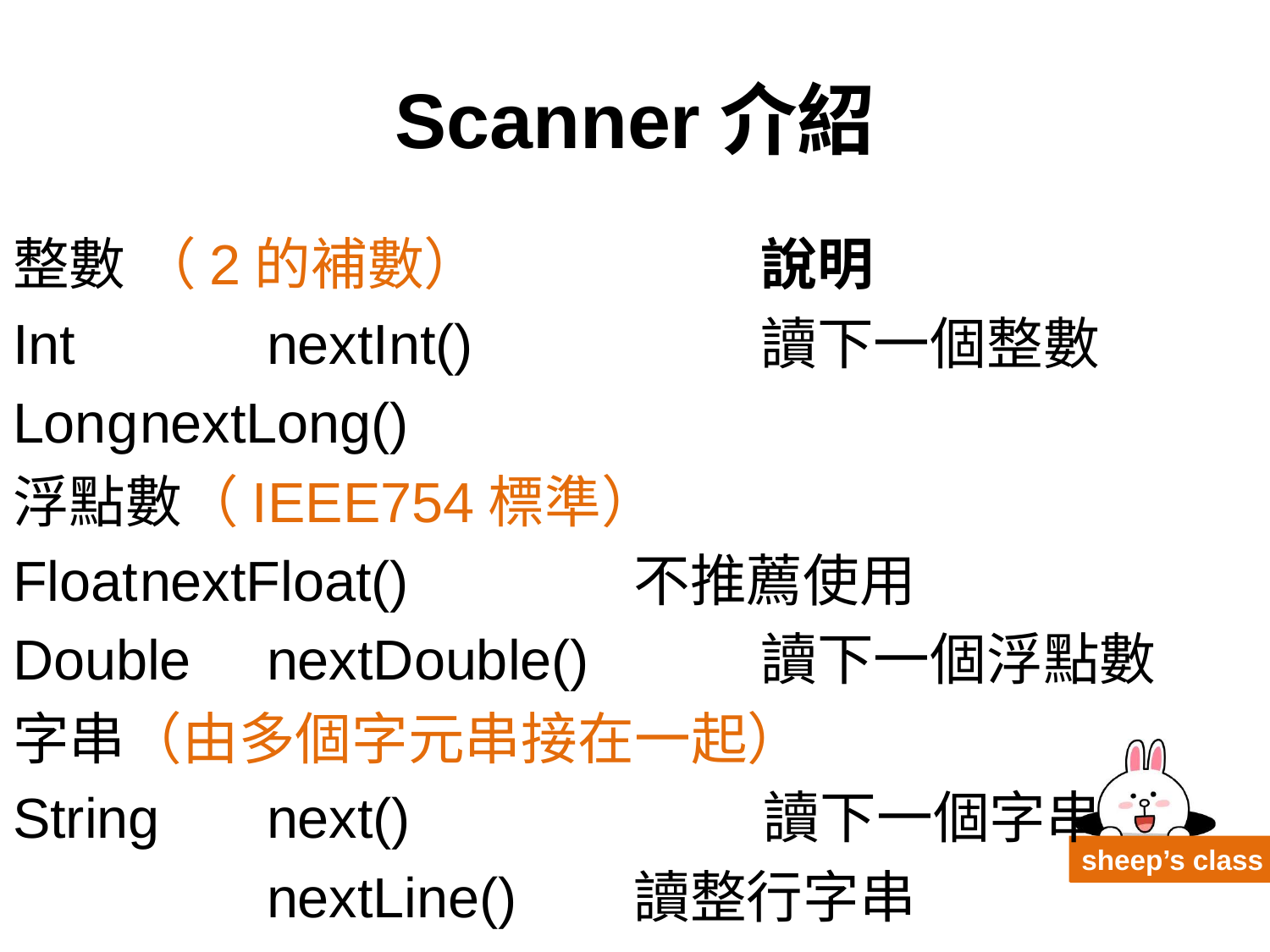

# Scanner介紹
整數	（2的補數）		　　說明
Int		nextInt()		　　讀下一個整數
Long	nextLong()
浮點數（IEEE754標準）
Float	nextFloat()　	　　不推薦使用
Double	nextDouble()	　　讀下一個浮點數
字串（由多個字元串接在一起）
String	next()　　　　　　讀下一個字串
		nextLine()	　　讀整行字串